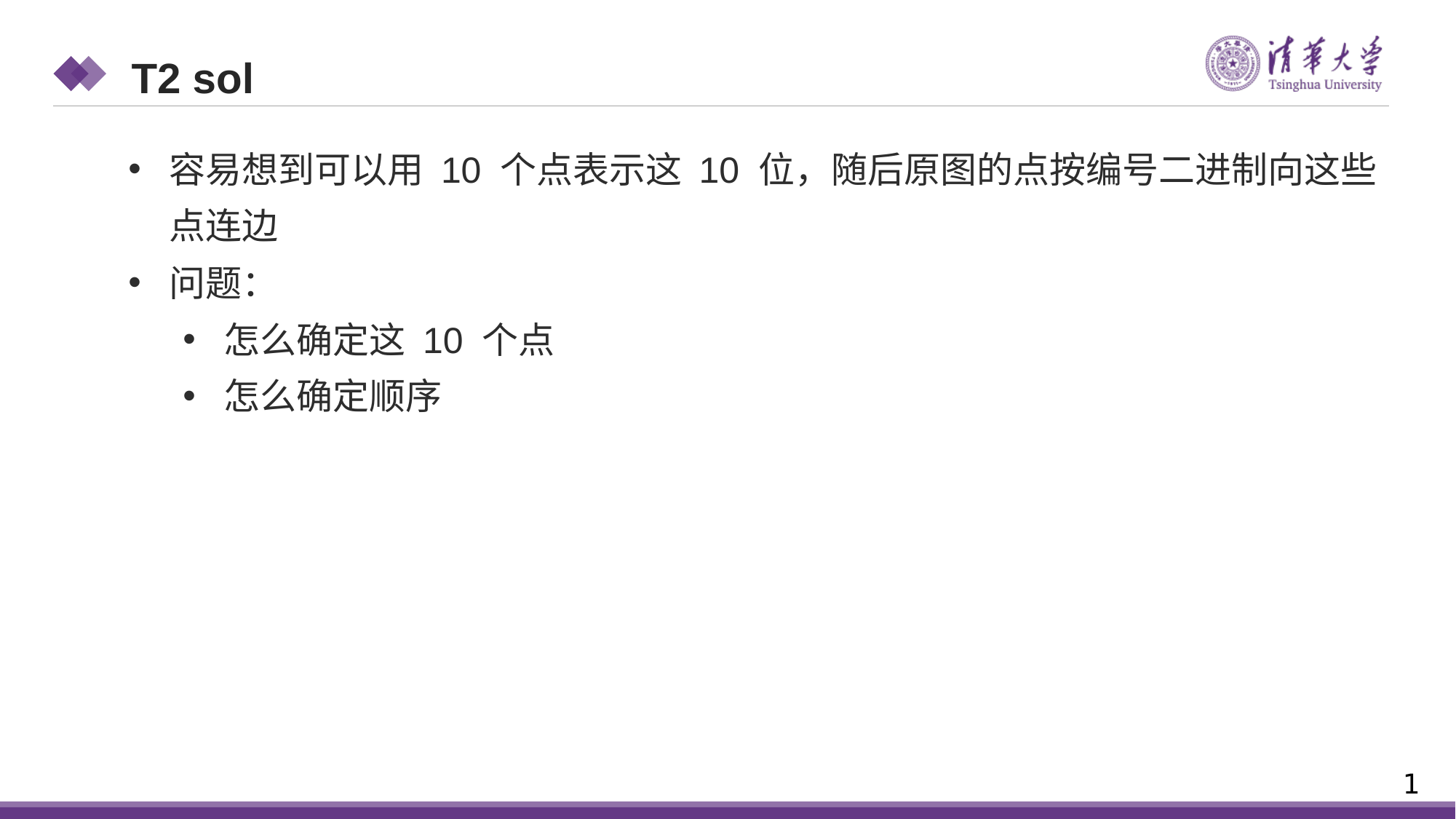

T2 sol
容易想到可以用 10 个点表示这 10 位，随后原图的点按编号二进制向这些点连边
问题：
怎么确定这 10 个点
怎么确定顺序
1